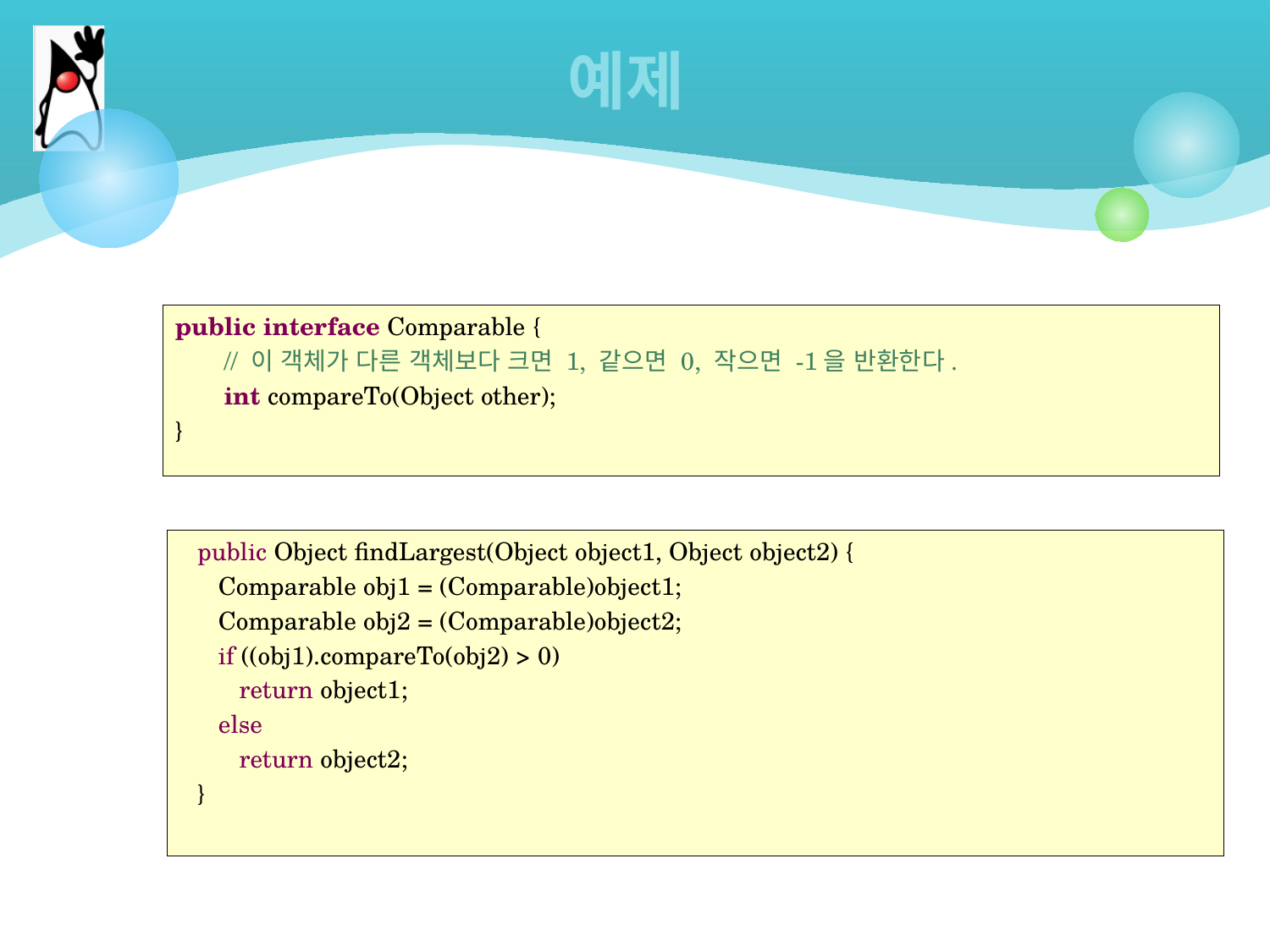

# 예제
public interface Comparable {
       // 이 객체가 다른 객체보다 크면 1, 같으면 0, 작으면 -1을 반환한다.
       int compareTo(Object other);
}
public Object findLargest(Object object1, Object object2) {
   Comparable obj1 = (Comparable)object1;
   Comparable obj2 = (Comparable)object2;
   if ((obj1).compareTo(obj2) > 0)
      return object1;
   else
      return object2;
}